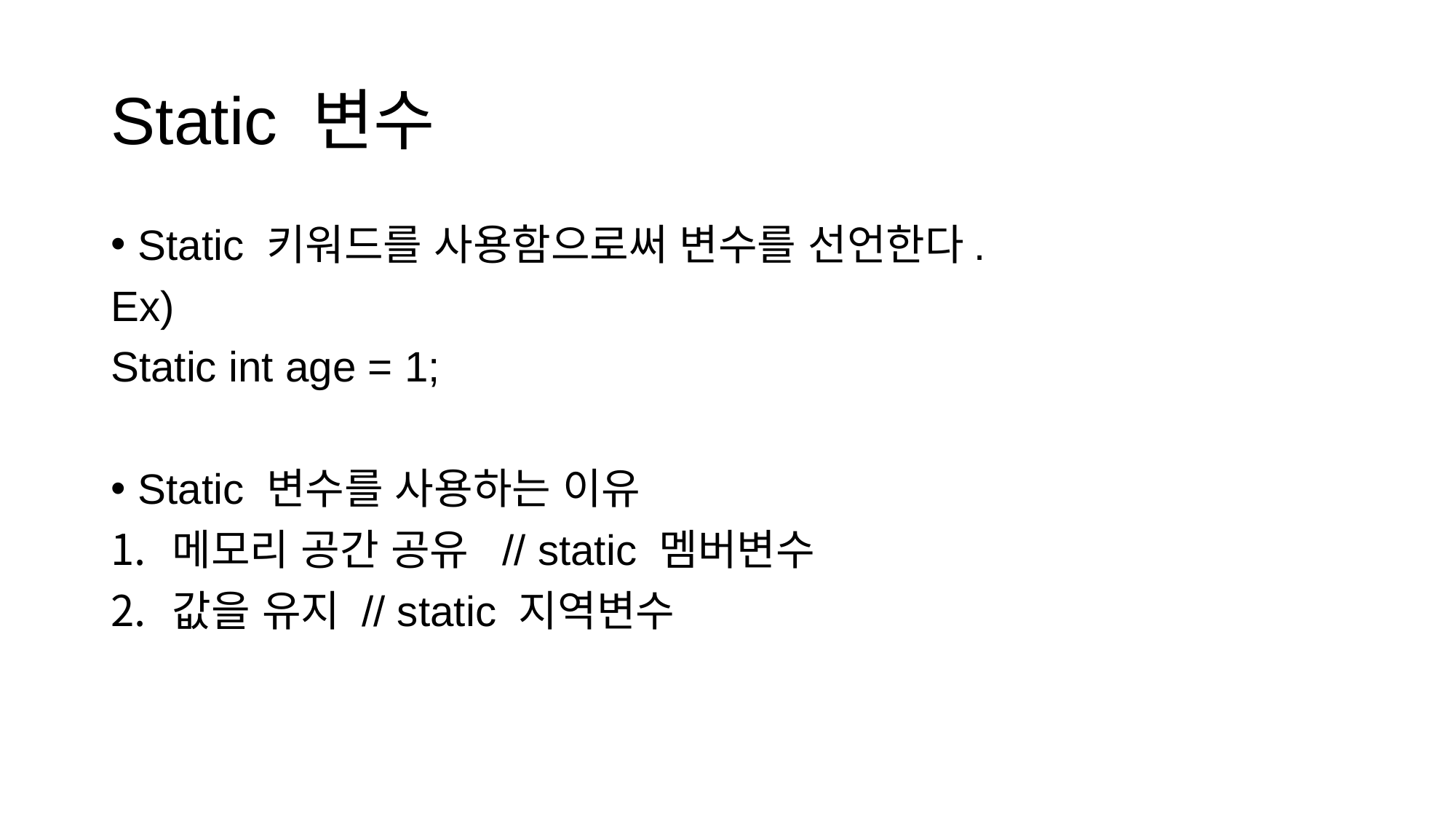

# Static 변수
Static 키워드를 사용함으로써 변수를 선언한다.
Ex)
Static int age = 1;

Static 변수를 사용하는 이유
메모리 공간 공유  // static 멤버변수
값을 유지 // static 지역변수